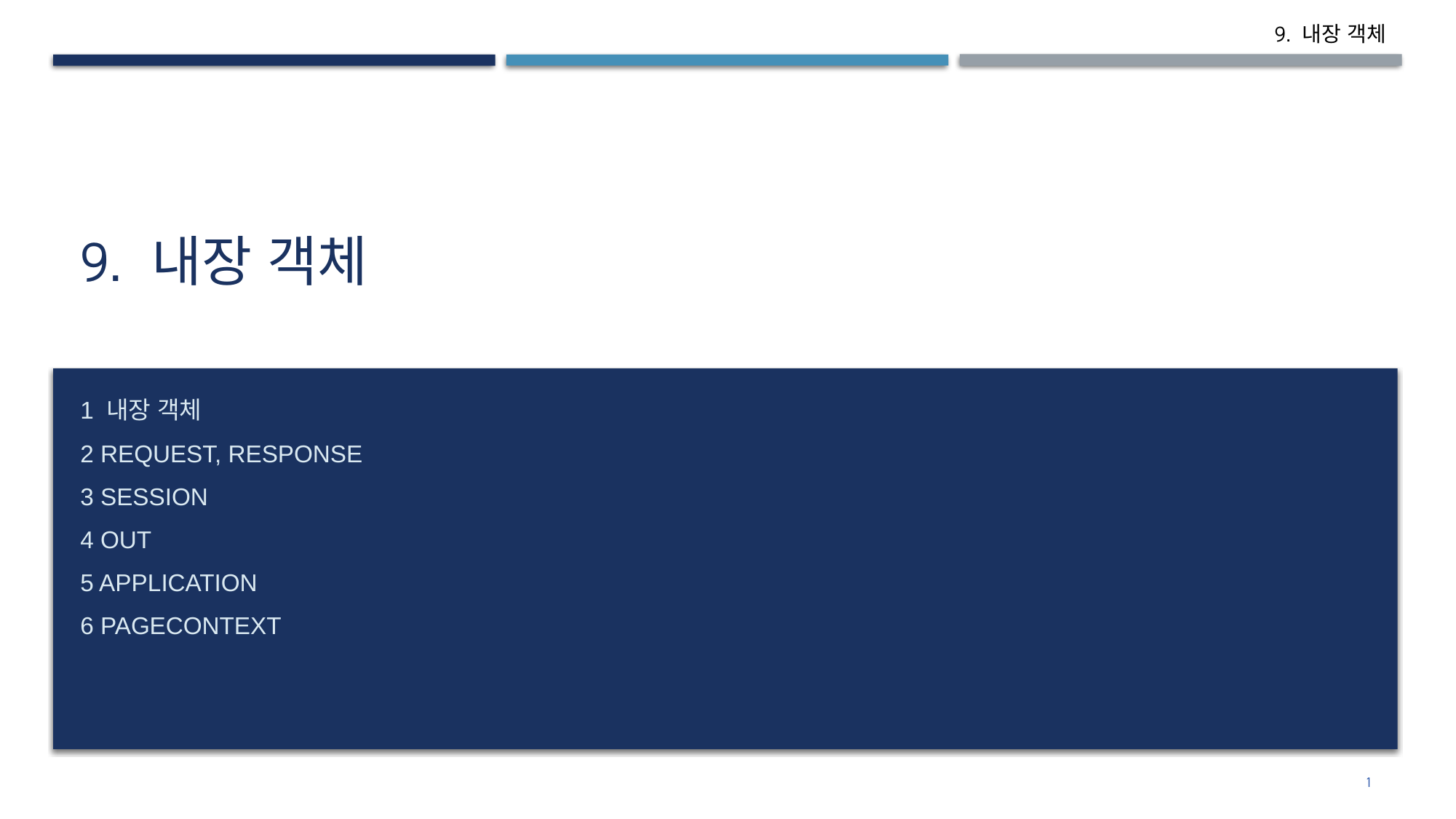

# 9. 내장 객체
1 내장 객체
2 request, response
3 session
4 out
5 application
6 pagecontext
1